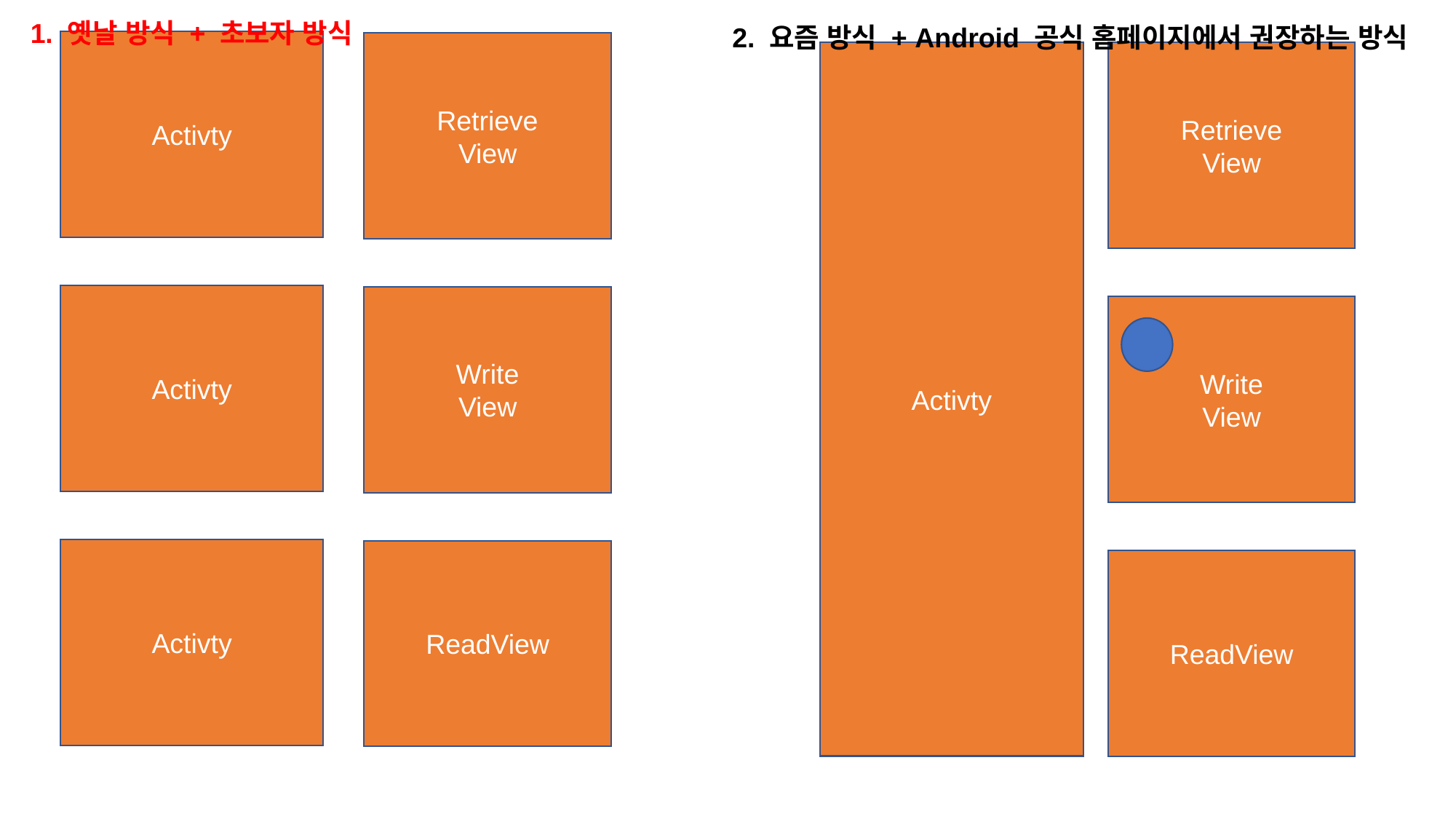

1. 옛날 방식 + 초보자 방식
2. 요즘 방식 + Android 공식 홈페이지에서 권장하는 방식
Activty
Retrieve
View
Activty
Retrieve
View
Activty
Write
View
Write
View

Activty
ReadView
ReadView